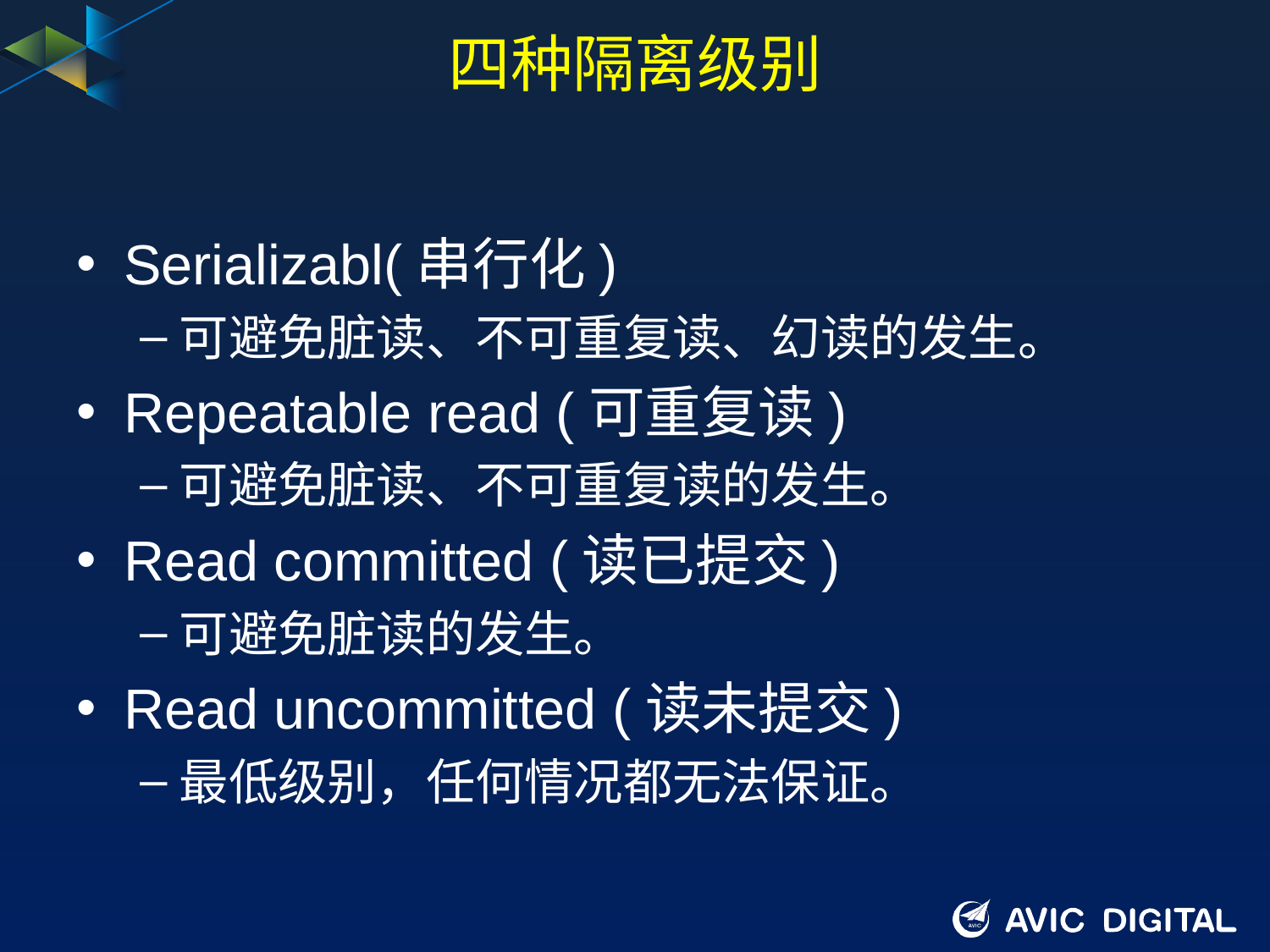

# 四种隔离级别
Serializabl(串行化)
可避免脏读、不可重复读、幻读的发生。
Repeatable read (可重复读)
可避免脏读、不可重复读的发生。
Read committed (读已提交)
可避免脏读的发生。
Read uncommitted (读未提交)
最低级别，任何情况都无法保证。